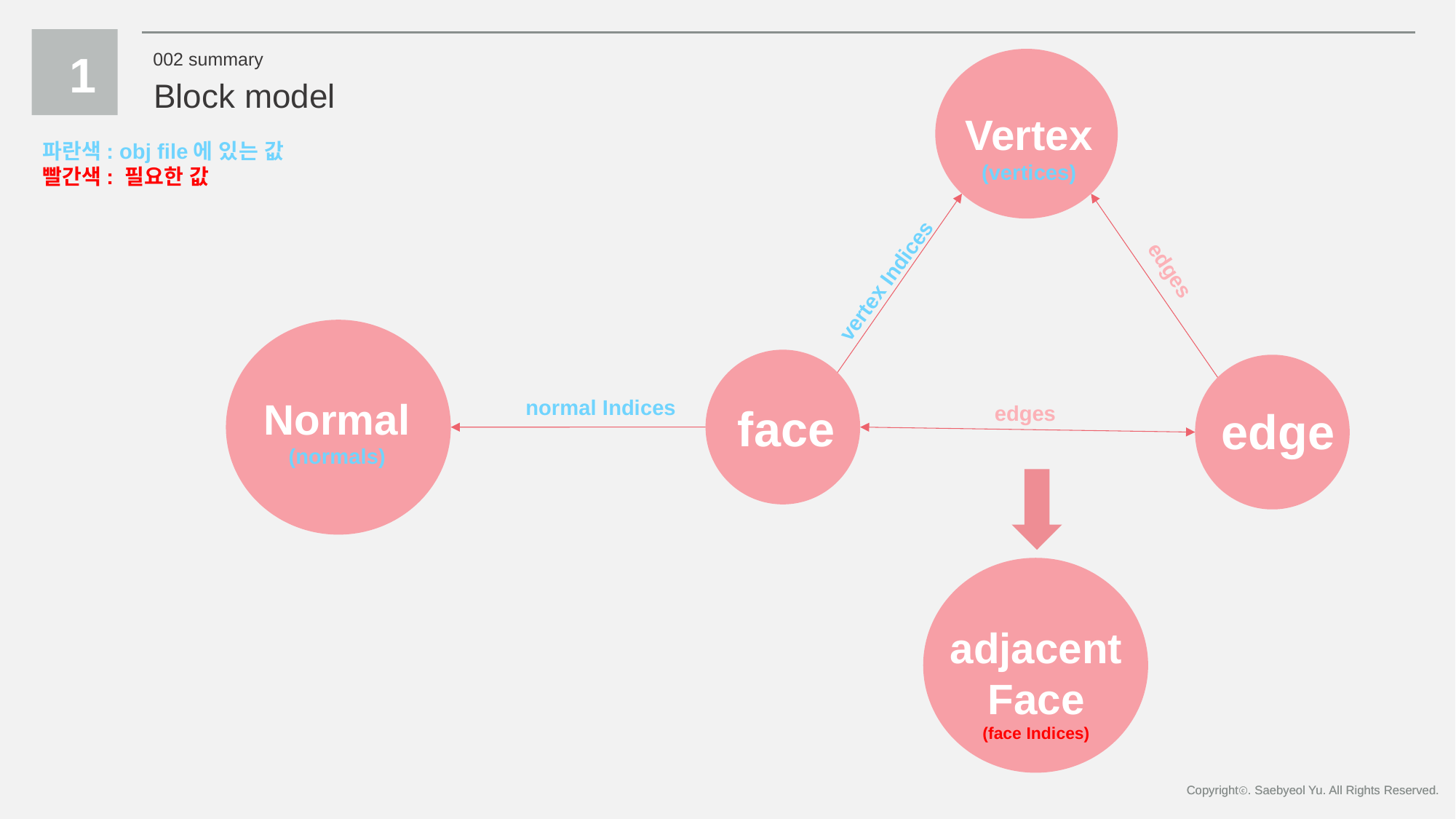

1
002 summary
Block model

Vertex
(vertices)
파란색: obj file에 있는 값
빨간색: 필요한 값
edges
vertex Indices

Normal
(normals)
normal Indices
face
edges
edge

adjacent
Face
(face Indices)
Copyrightⓒ. Saebyeol Yu. All Rights Reserved.